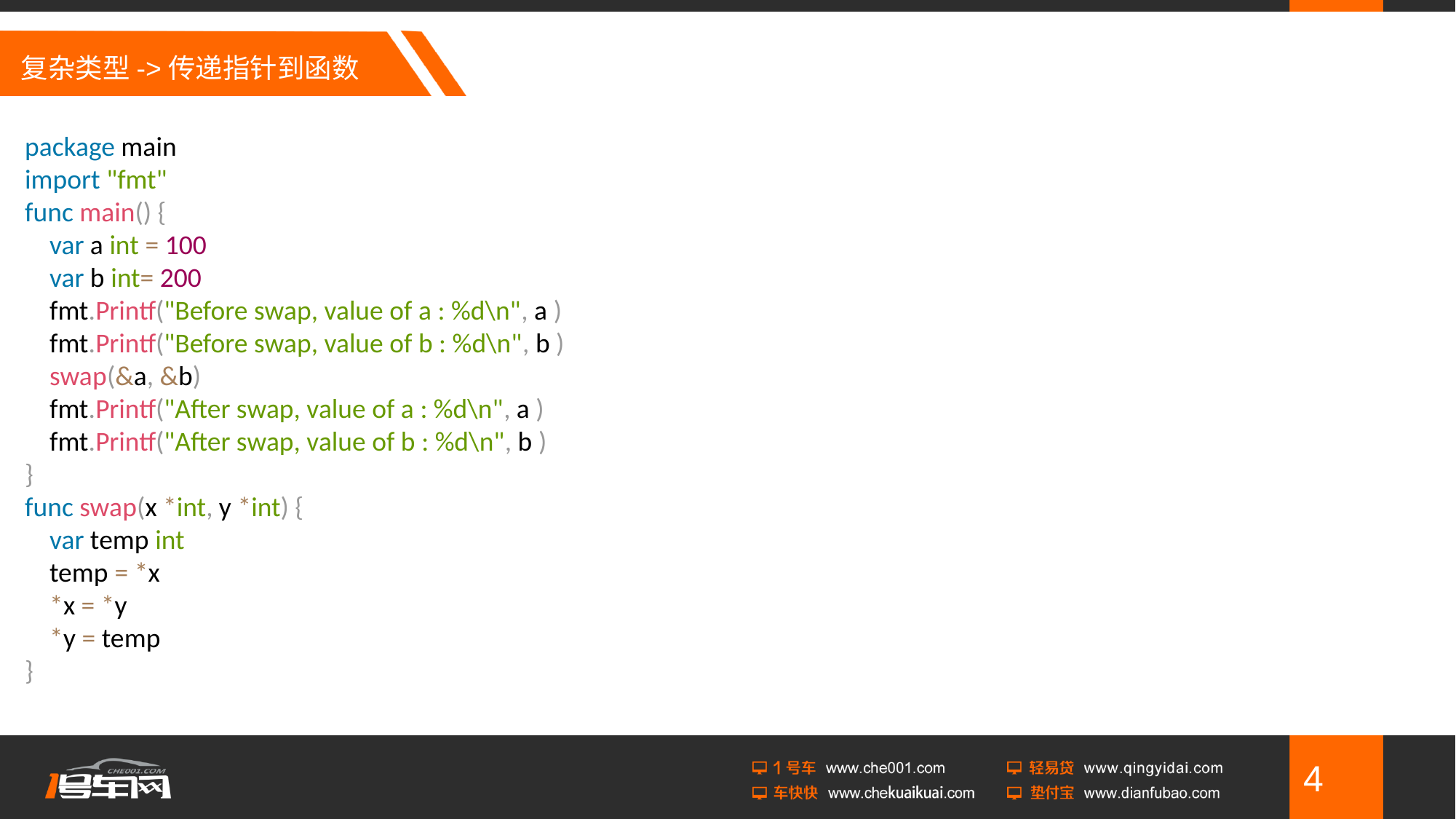

# 复杂类型->传递指针到函数
package main
import "fmt"
func main() {
    var a int = 100
    var b int= 200
    fmt.Printf("Before swap, value of a : %d\n", a )
    fmt.Printf("Before swap, value of b : %d\n", b )
    swap(&a, &b)
    fmt.Printf("After swap, value of a : %d\n", a )
    fmt.Printf("After swap, value of b : %d\n", b )
}
func swap(x *int, y *int) {
    var temp int
    temp = *x
    *x = *y
    *y = temp
}
4